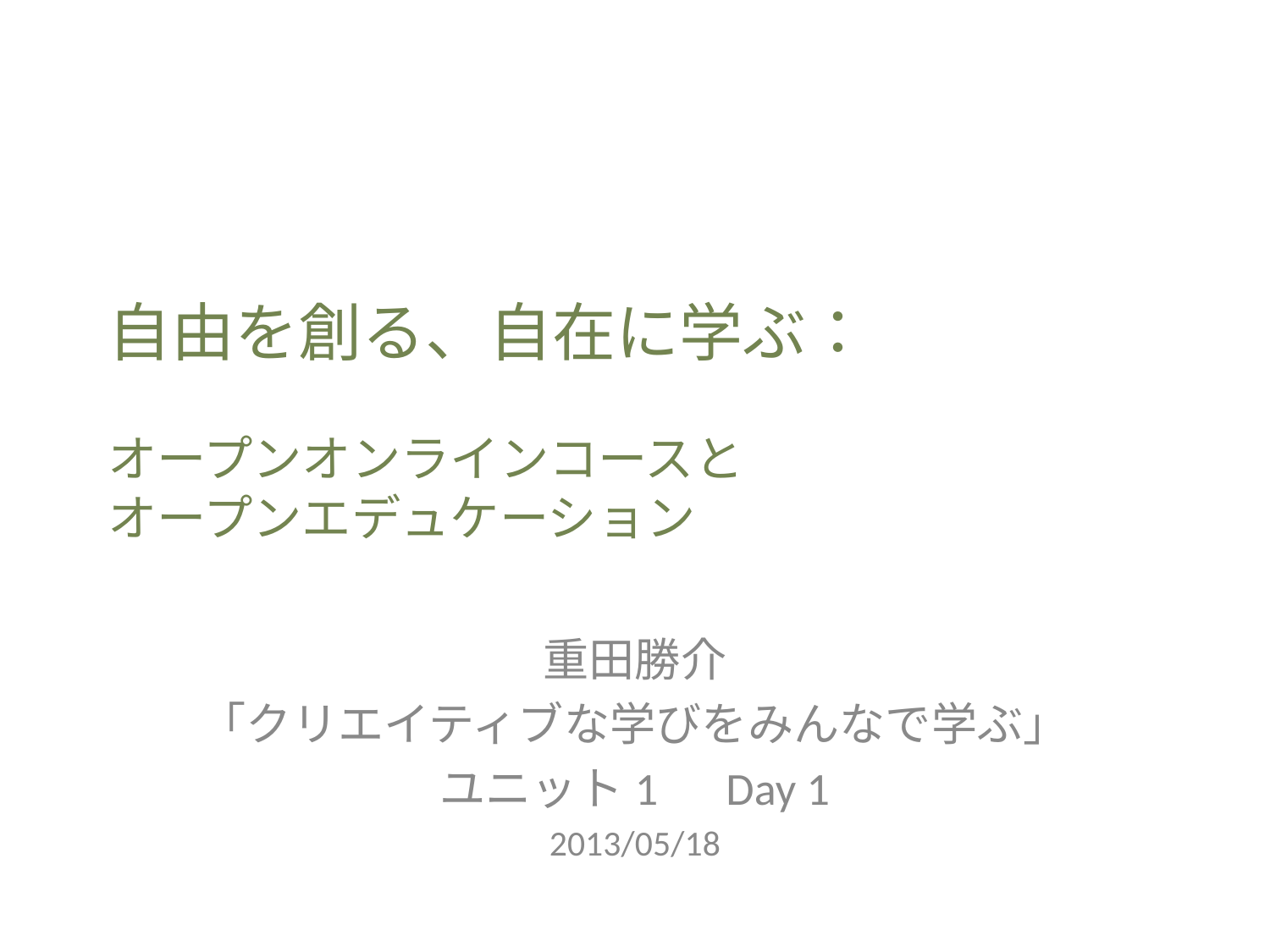

# 自由を創る、自在に学ぶ： オープンオンラインコースと オープンエデュケーション
重田勝介
「クリエイティブな学びをみんなで学ぶ」
ユニット1　Day 1
2013/05/18